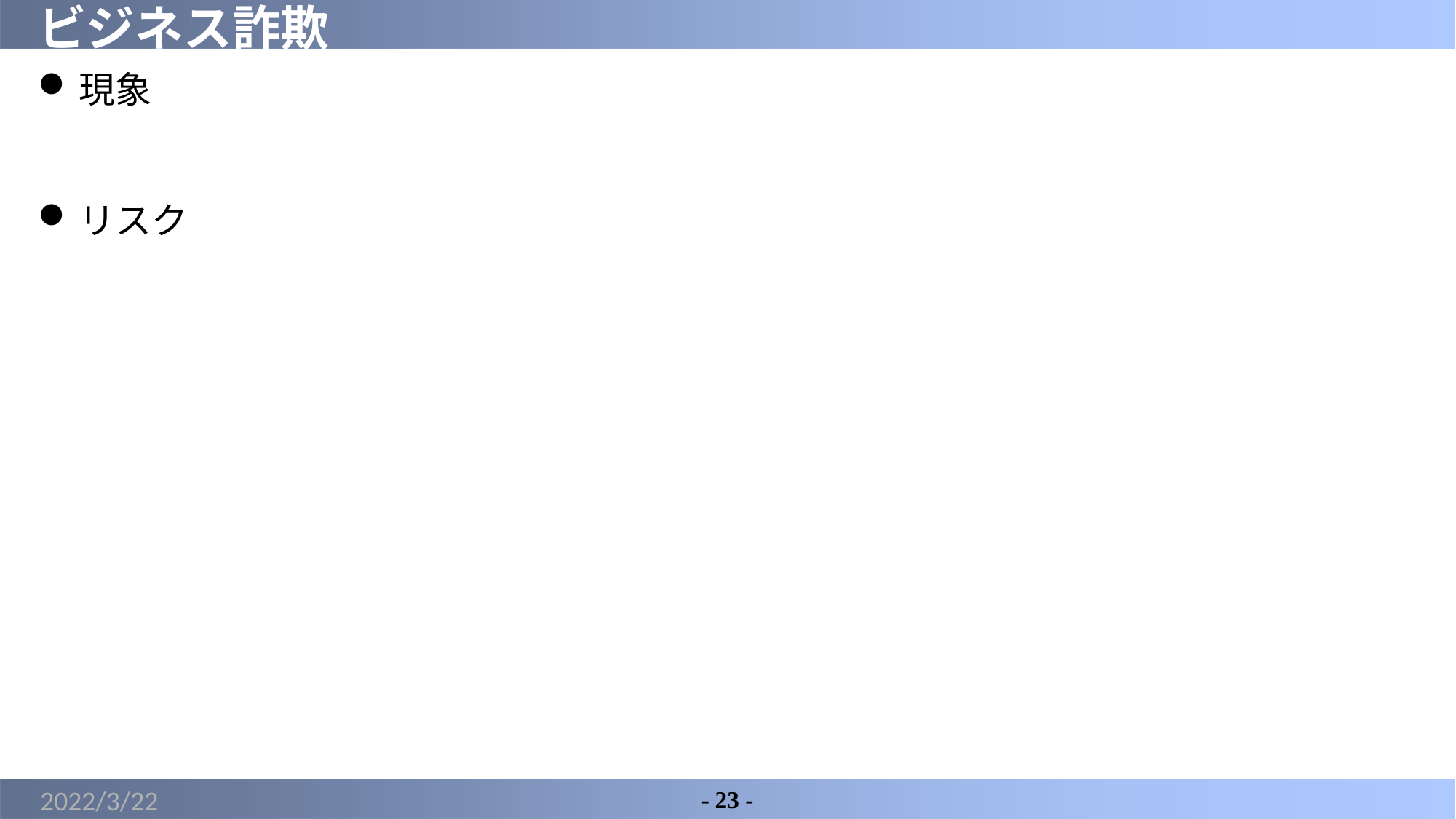

# ビジネス詐欺
現象

リスク

2022/3/22
- 23 -